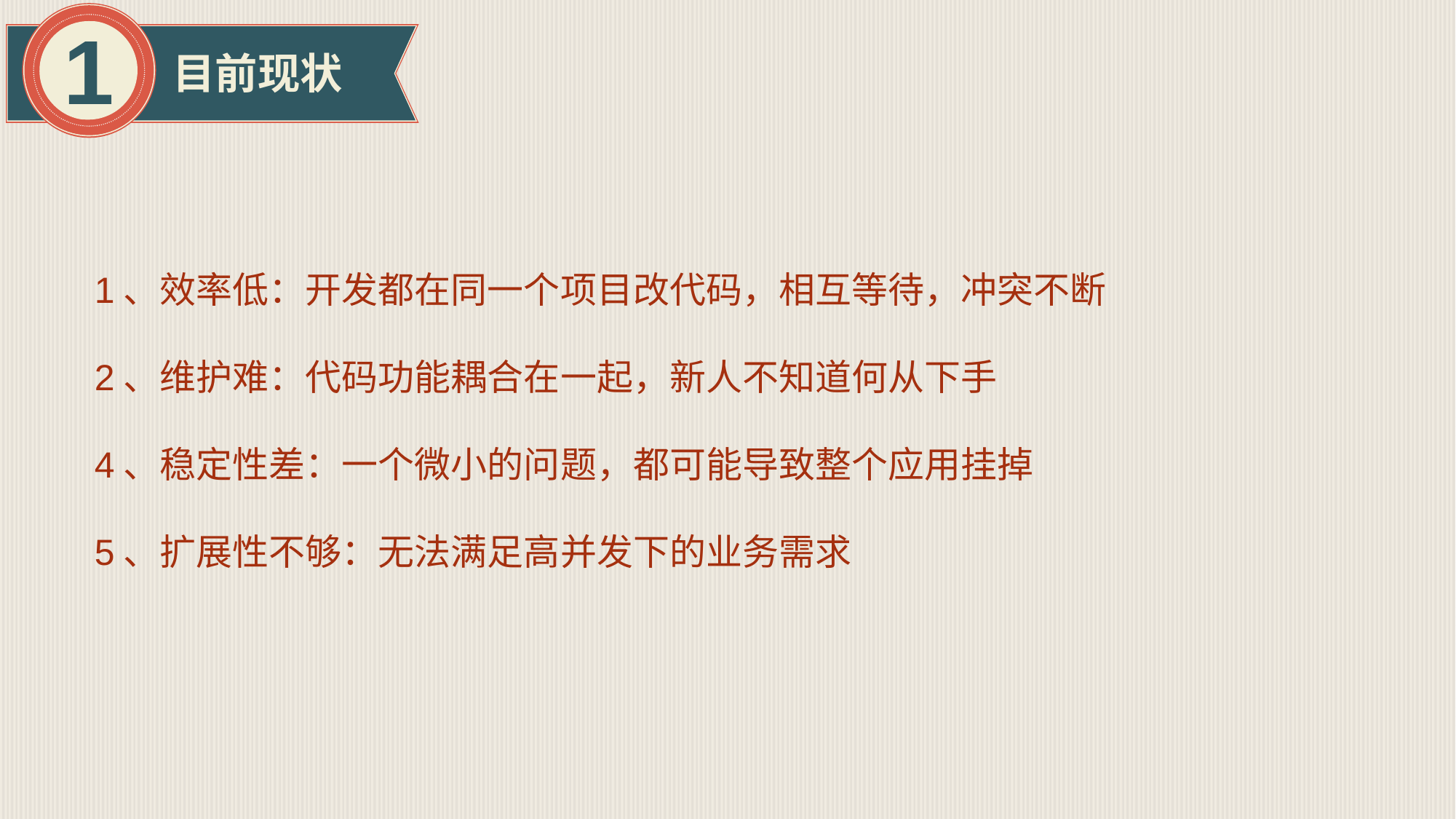

1

目前现状

1、效率低：开发都在同一个项目改代码，相互等待，冲突不断

2、维护难：代码功能耦合在一起，新人不知道何从下手

4、稳定性差：一个微小的问题，都可能导致整个应用挂掉

5、扩展性不够：无法满足高并发下的业务需求